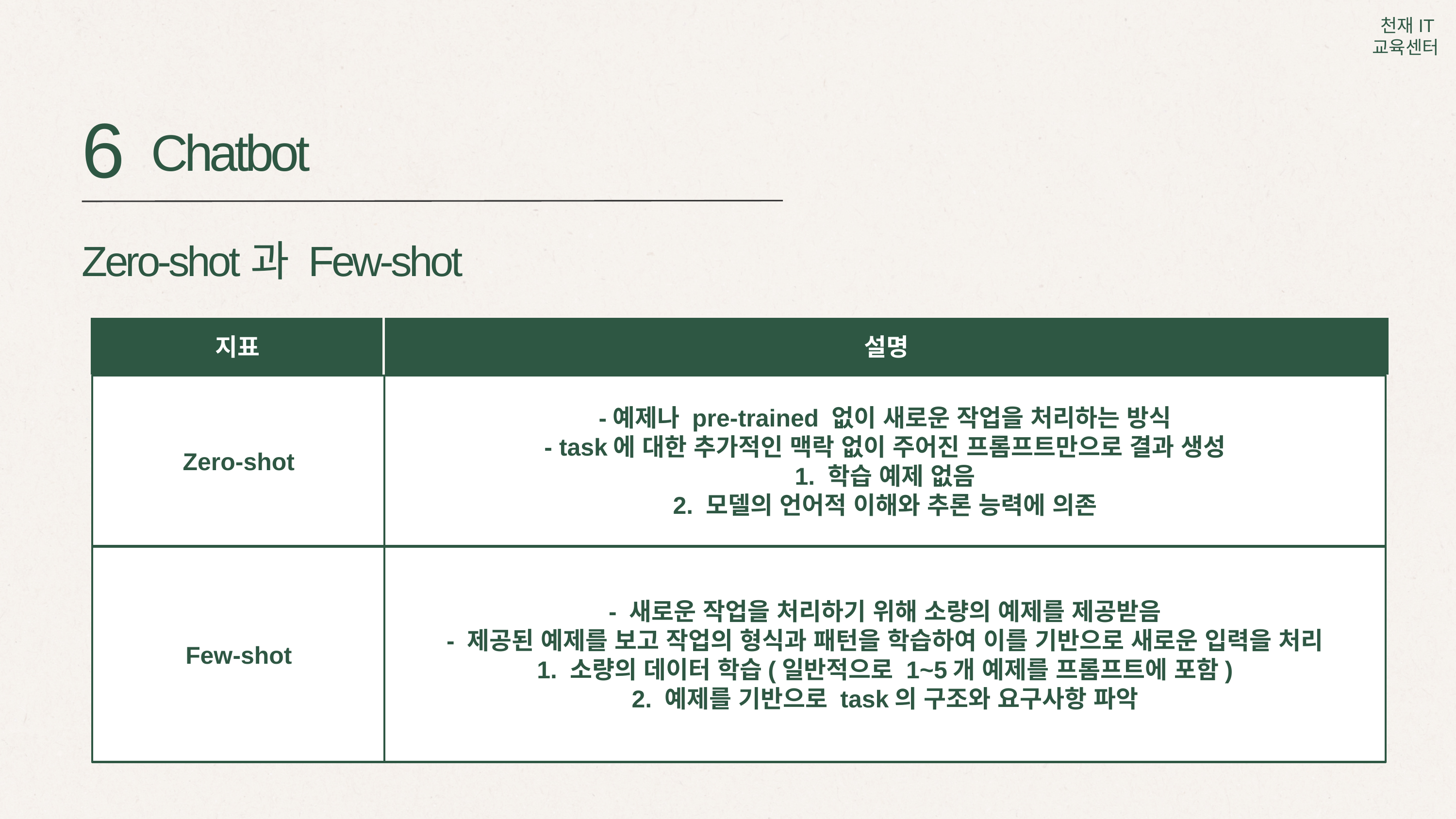

6
Chatbot

Zero-shot과 Few-shot
지표
설명
Zero-shot
-예제나 pre-trained 없이 새로운 작업을 처리하는 방식
- task에 대한 추가적인 맥락 없이 주어진 프롬프트만으로 결과 생성
1. 학습 예제 없음
2. 모델의 언어적 이해와 추론 능력에 의존
Few-shot
- 새로운 작업을 처리하기 위해 소량의 예제를 제공받음
- 제공된 예제를 보고 작업의 형식과 패턴을 학습하여 이를 기반으로 새로운 입력을 처리
1. 소량의 데이터 학습(일반적으로 1~5개 예제를 프롬프트에 포함)
2. 예제를 기반으로 task의 구조와 요구사항 파악